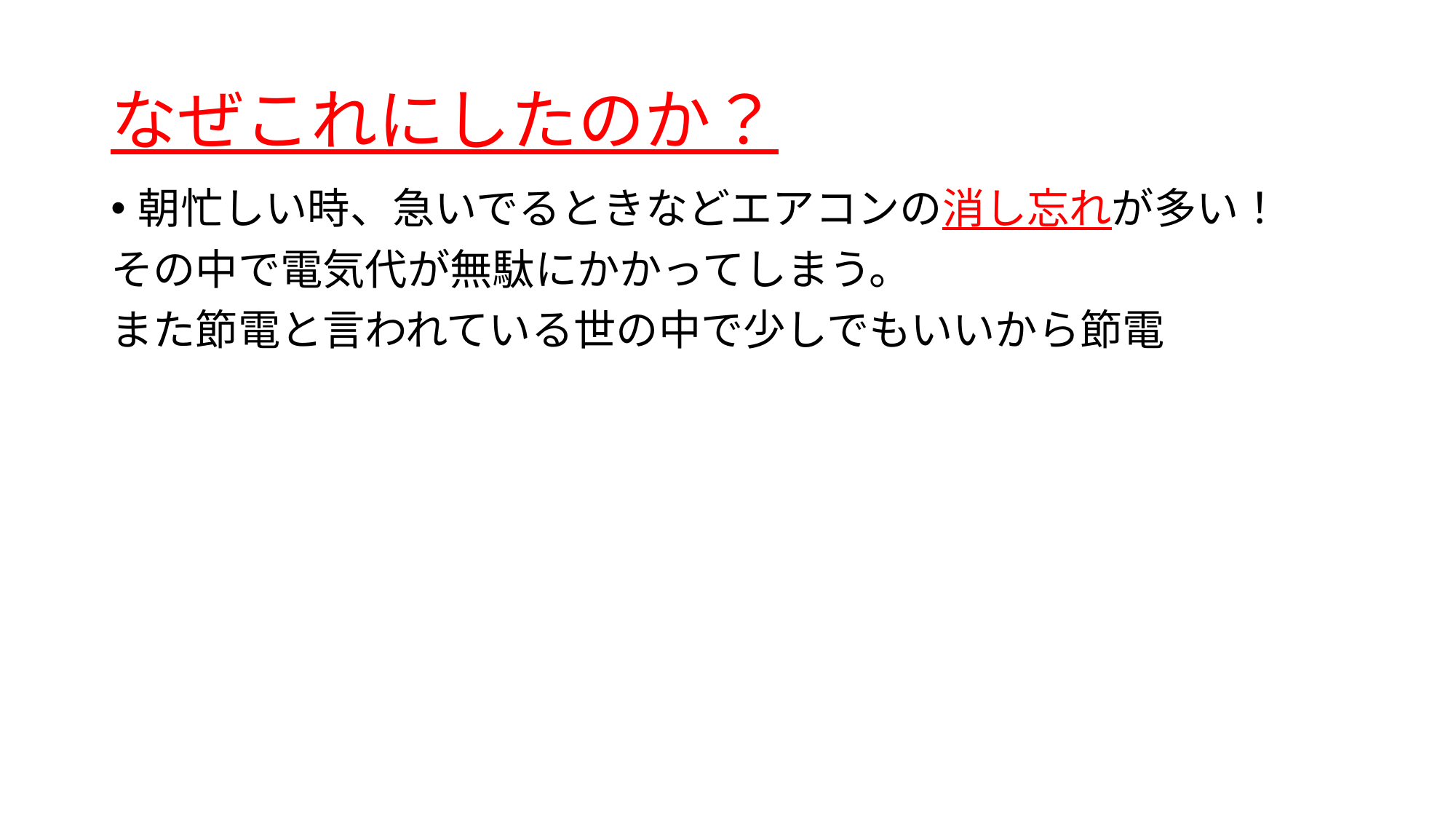

# なぜこれにしたのか？
朝忙しい時、急いでるときなどエアコンの消し忘れが多い！
その中で電気代が無駄にかかってしまう。
また節電と言われている世の中で少しでもいいから節電